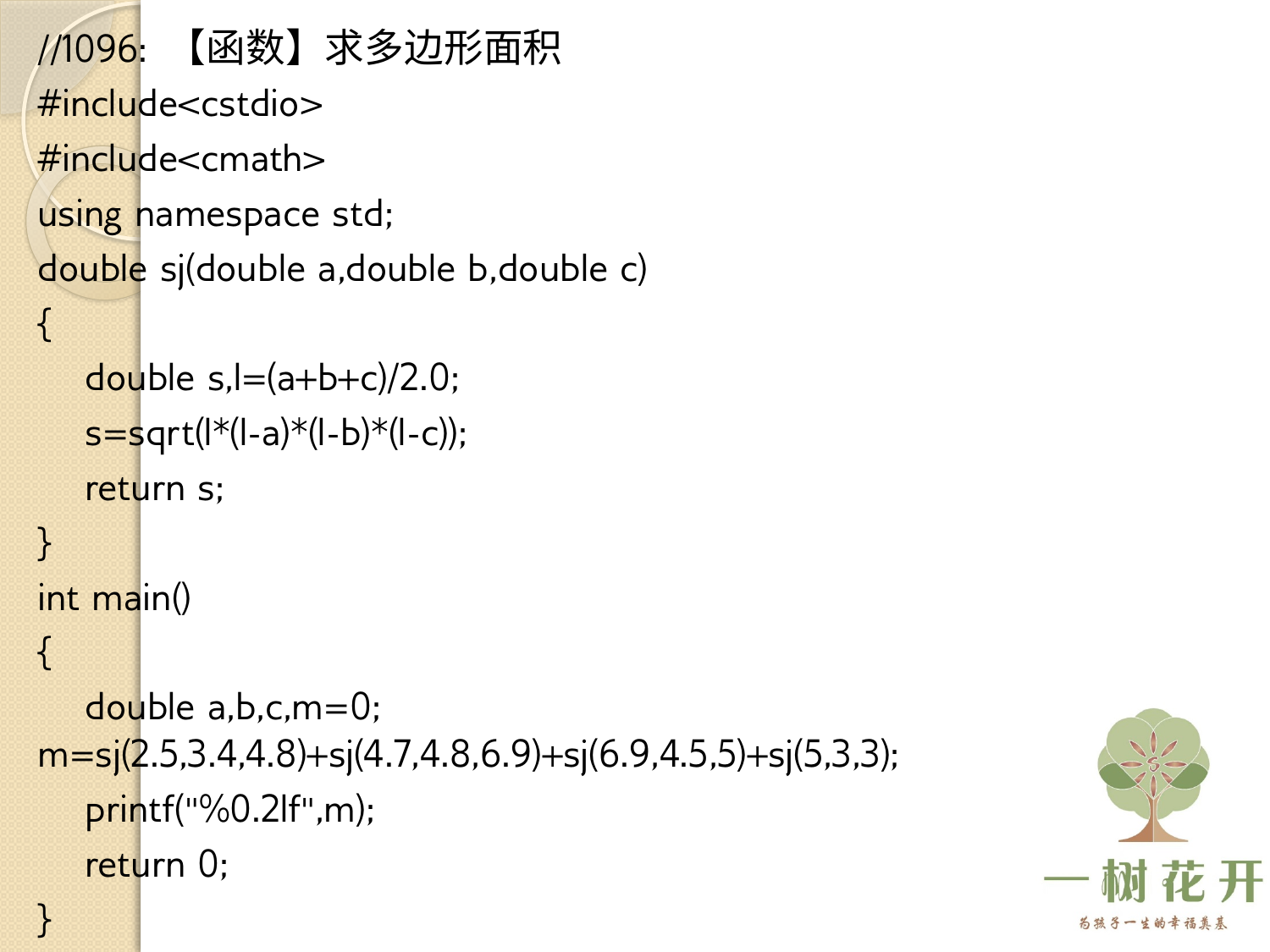

//1096: 【函数】求多边形面积
#include<cstdio>
#include<cmath>
using namespace std;
double sj(double a,double b,double c)
{
    double s,l=(a+b+c)/2.0;
    s=sqrt(l*(l-a)*(l-b)*(l-c));
    return s;
}
int main()
{
    double a,b,c,m=0;            m=sj(2.5,3.4,4.8)+sj(4.7,4.8,6.9)+sj(6.9,4.5,5)+sj(5,3,3);
    printf("%0.2lf",m);
    return 0;
}